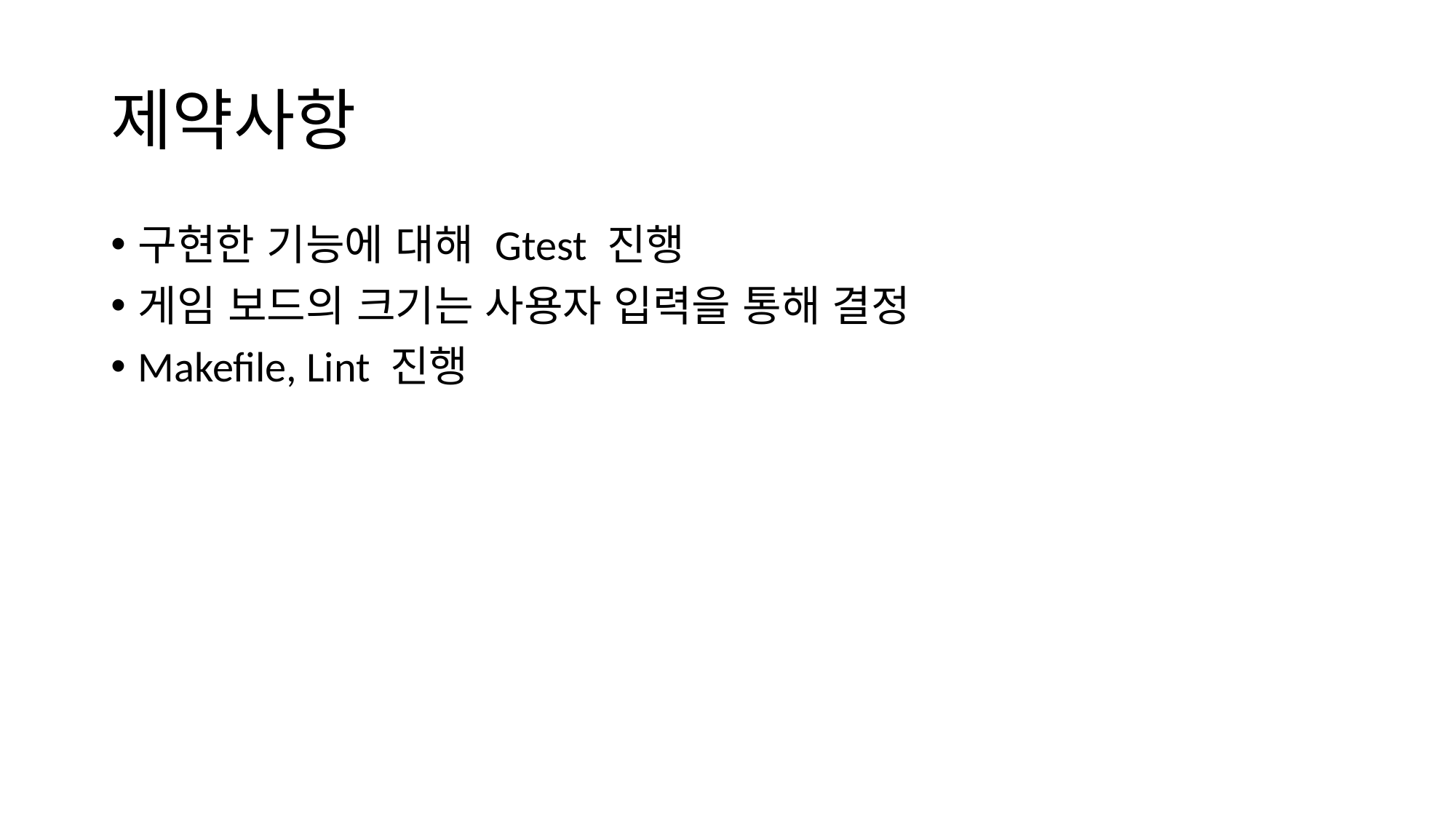

# 제약사항
구현한 기능에 대해 Gtest 진행
게임 보드의 크기는 사용자 입력을 통해 결정
Makefile, Lint 진행